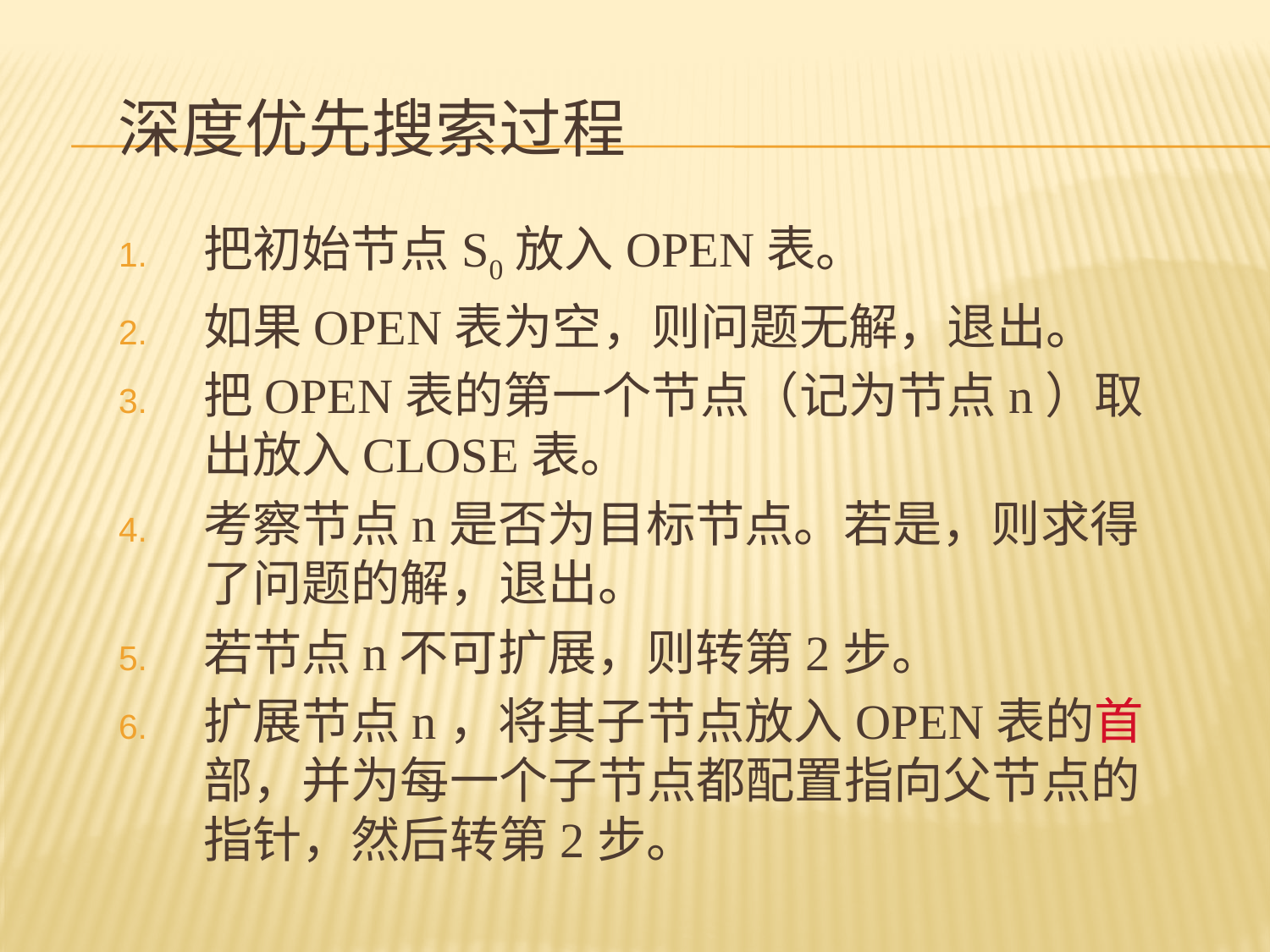

# 深度优先搜索过程
把初始节点S0放入OPEN表。
如果OPEN表为空，则问题无解，退出。
把OPEN表的第一个节点（记为节点n）取出放入CLOSE表。
考察节点n是否为目标节点。若是，则求得了问题的解，退出。
若节点n不可扩展，则转第2步。
扩展节点n，将其子节点放入OPEN表的首部，并为每一个子节点都配置指向父节点的指针，然后转第2步。
23